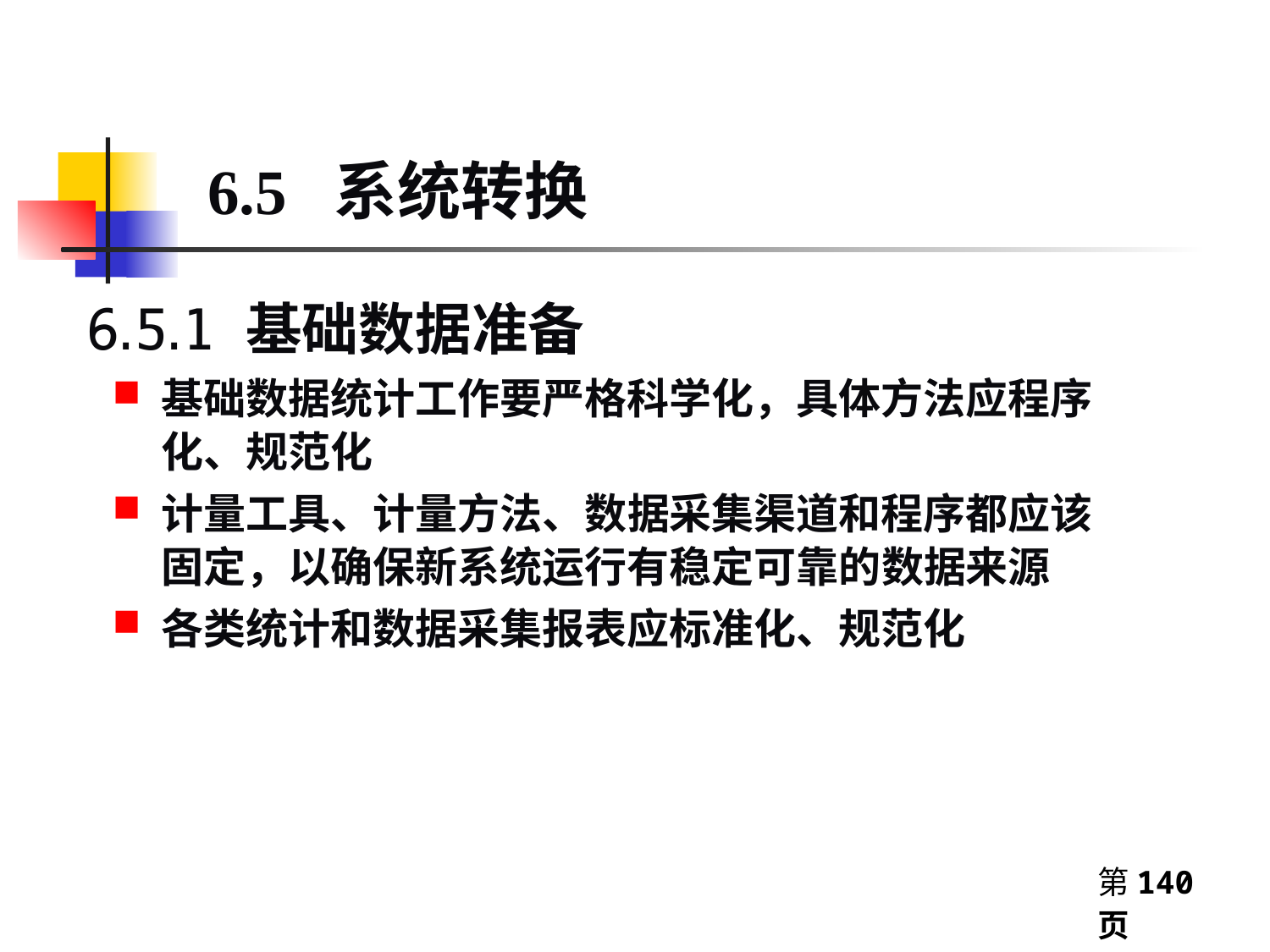

6.5  系统转换
6.5.1 基础数据准备
基础数据统计工作要严格科学化，具体方法应程序化、规范化
计量工具、计量方法、数据采集渠道和程序都应该固定，以确保新系统运行有稳定可靠的数据来源
各类统计和数据采集报表应标准化、规范化